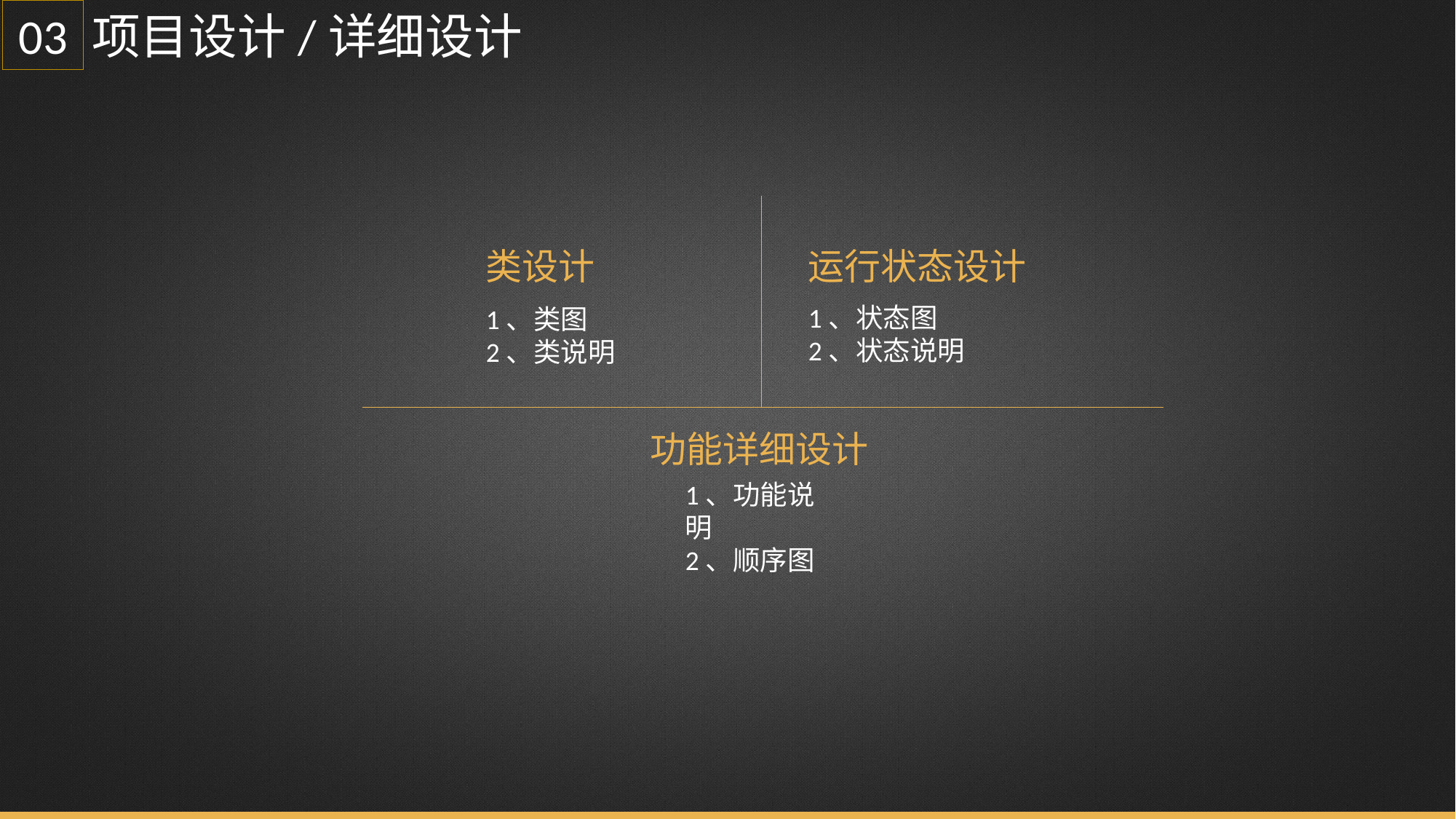

03
项目设计/详细设计
运行状态设计
类设计
1、状态图
2、状态说明
1、类图
2、类说明
功能详细设计
1、功能说明
2、顺序图